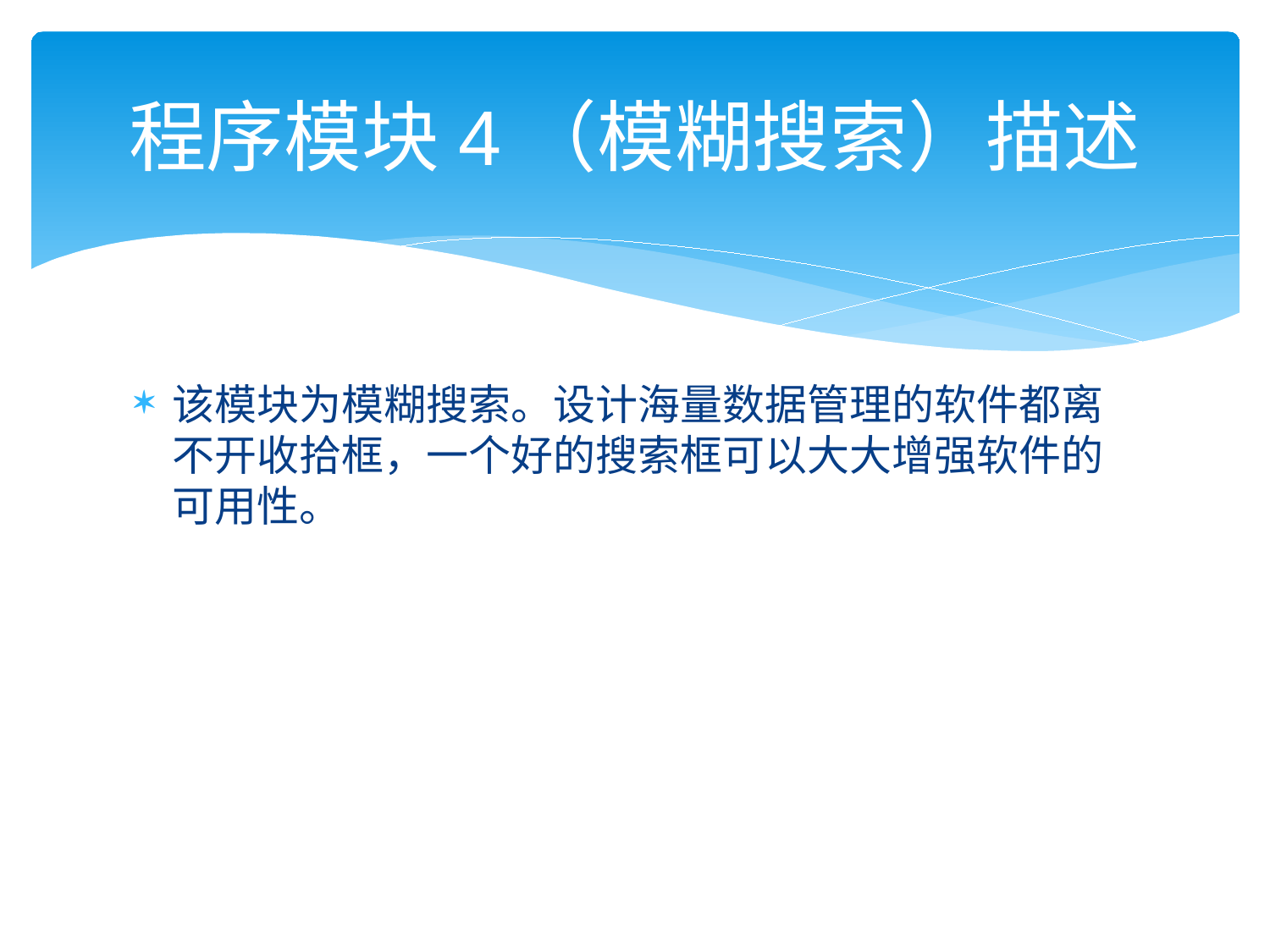

# 程序模块4（模糊搜索）描述
该模块为模糊搜索。设计海量数据管理的软件都离不开收拾框，一个好的搜索框可以大大增强软件的可用性。